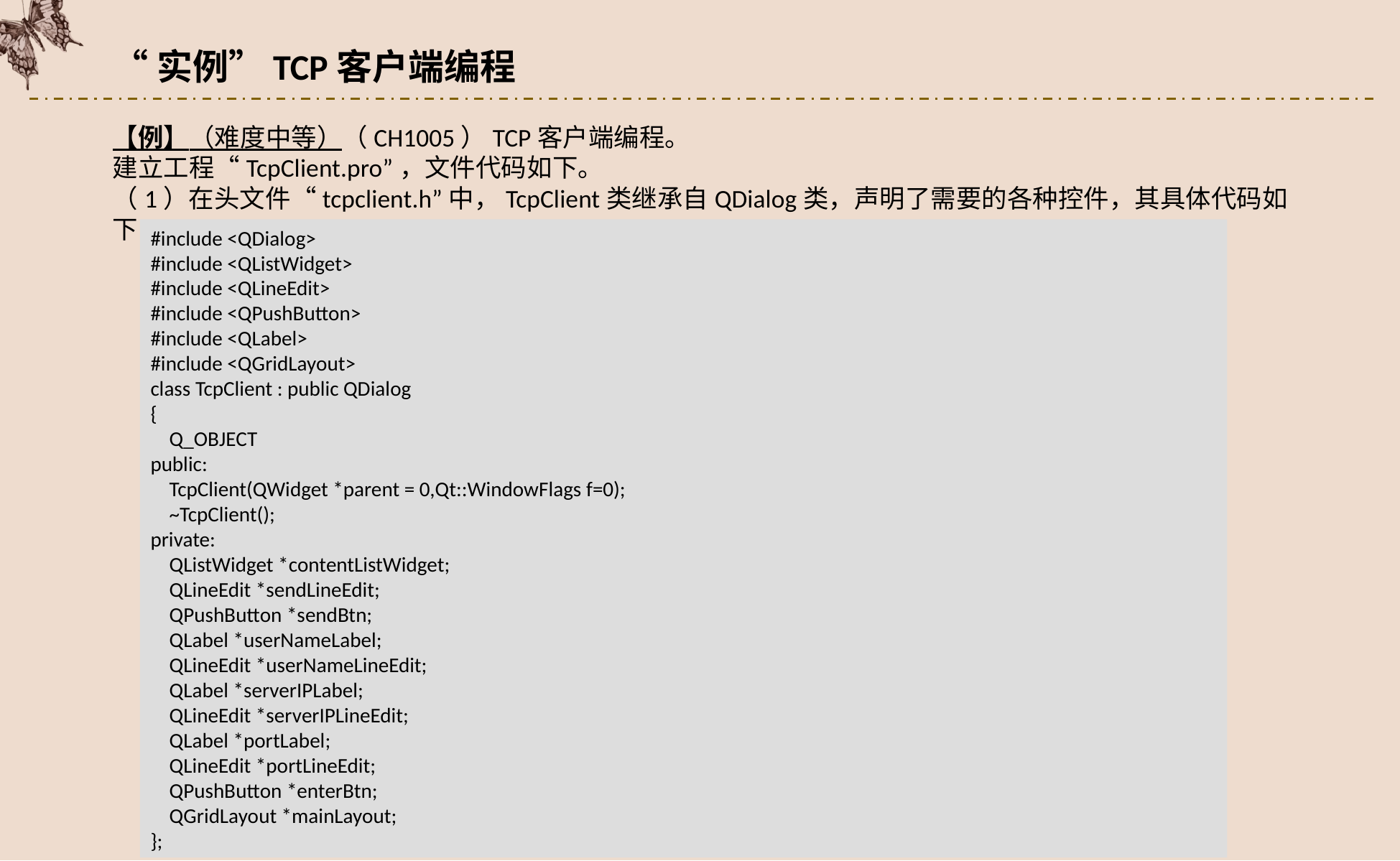

“实例”TCP客户端编程
【例】（难度中等）（CH1005）TCP客户端编程。
建立工程“TcpClient.pro”，文件代码如下。
（1）在头文件“tcpclient.h”中，TcpClient类继承自QDialog类，声明了需要的各种控件，其具体代码如下：
#include <QDialog>
#include <QListWidget>
#include <QLineEdit>
#include <QPushButton>
#include <QLabel>
#include <QGridLayout>
class TcpClient : public QDialog
{
    Q_OBJECT
public:
    TcpClient(QWidget *parent = 0,Qt::WindowFlags f=0);
    ~TcpClient();
private:
    QListWidget *contentListWidget;
    QLineEdit *sendLineEdit;
    QPushButton *sendBtn;
    QLabel *userNameLabel;
    QLineEdit *userNameLineEdit;
    QLabel *serverIPLabel;
    QLineEdit *serverIPLineEdit;
    QLabel *portLabel;
    QLineEdit *portLineEdit;
    QPushButton *enterBtn;
    QGridLayout *mainLayout;
};